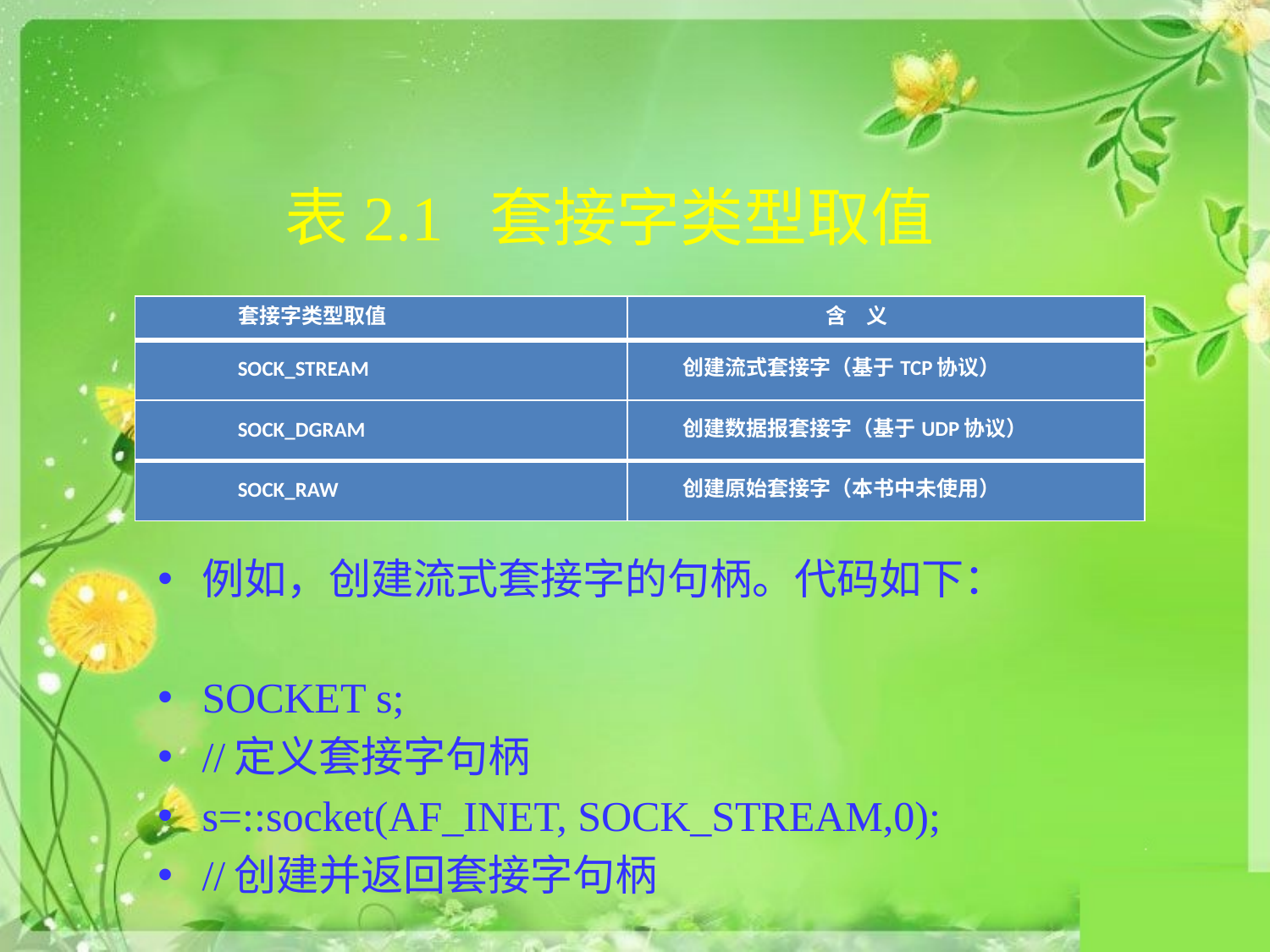

# 表2.1  套接字类型取值
| 套接字类型取值 | 含 义 |
| --- | --- |
| SOCK\_STREAM | 创建流式套接字（基于TCP协议） |
| SOCK\_DGRAM | 创建数据报套接字（基于UDP协议） |
| SOCK\_RAW | 创建原始套接字（本书中未使用） |
例如，创建流式套接字的句柄。代码如下：

SOCKET s;
//定义套接字句柄
s=::socket(AF_INET, SOCK_STREAM,0);
//创建并返回套接字句柄